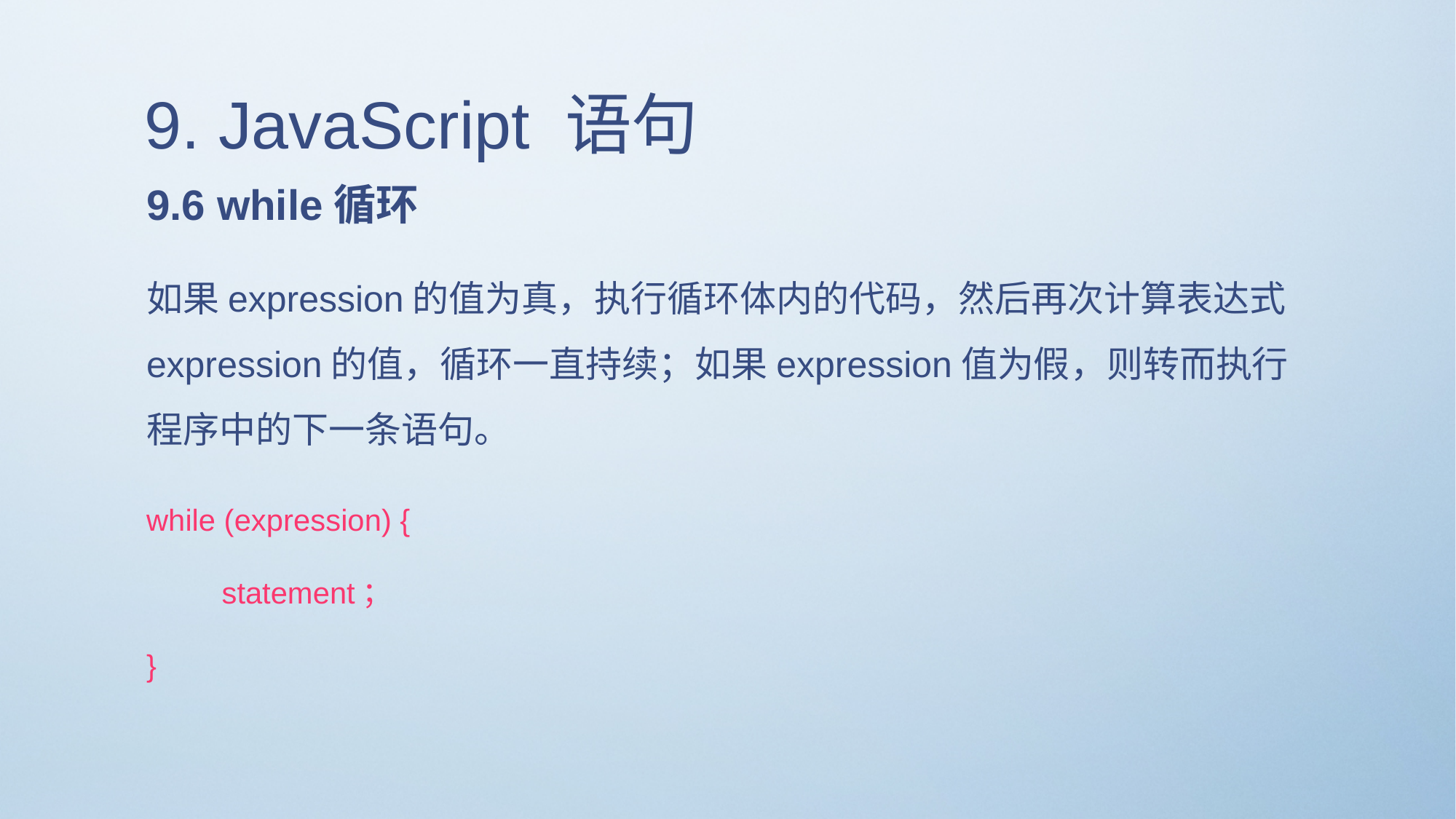

9. JavaScript 语句
9.6 while循环
如果expression的值为真，执行循环体内的代码，然后再次计算表达式expression的值，循环一直持续；如果expression值为假，则转而执行程序中的下一条语句。
while (expression) {

         statement；

}